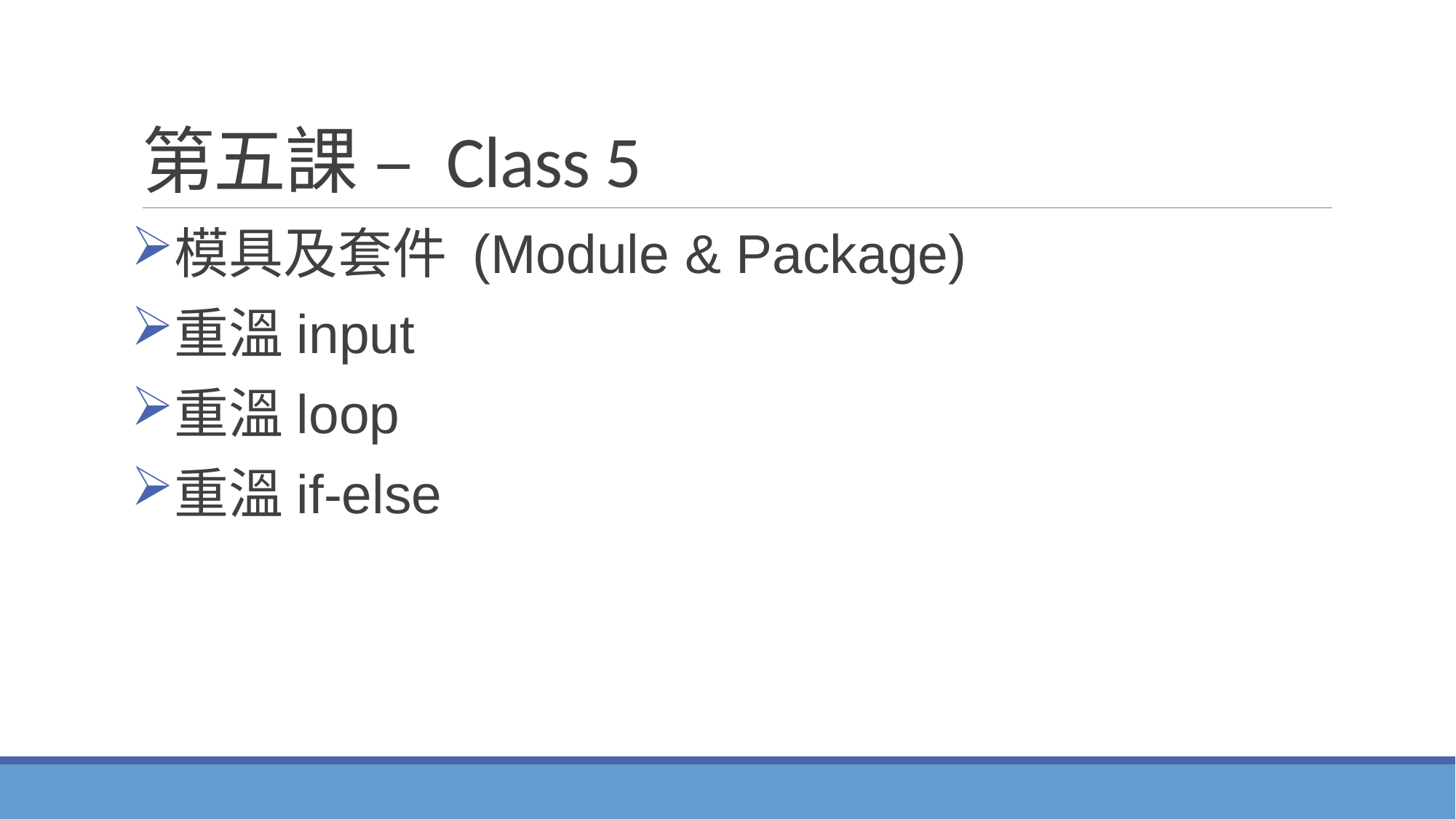

# 第五課 – Class 5
模具及套件 (Module & Package)
重溫input
重溫loop
重溫if-else